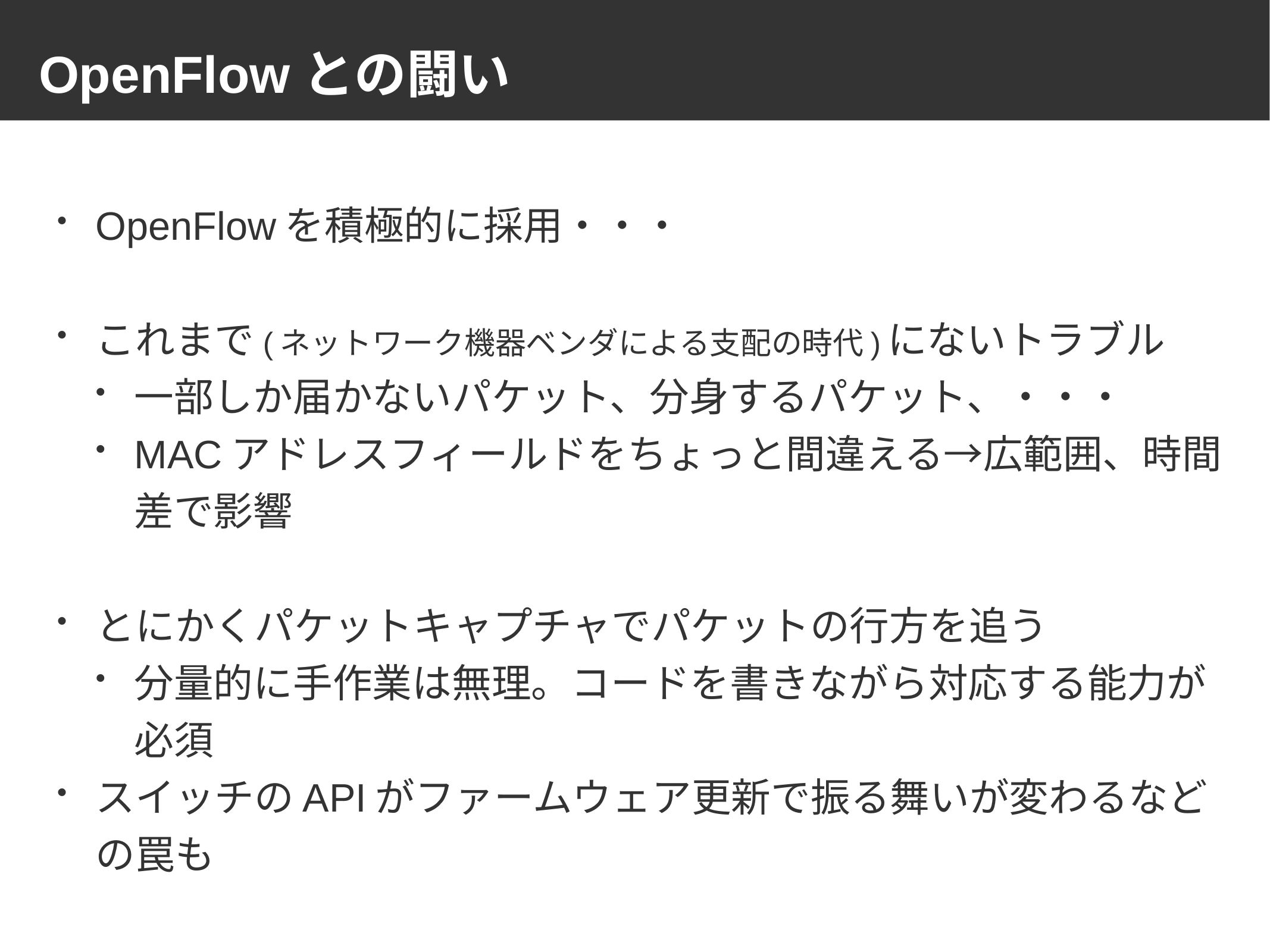

# OpenFlowとの闘い
OpenFlowを積極的に採用・・・

これまで(ネットワーク機器ベンダによる支配の時代)にないトラブル
一部しか届かないパケット、分身するパケット、・・・
MACアドレスフィールドをちょっと間違える→広範囲、時間差で影響

とにかくパケットキャプチャでパケットの行方を追う
分量的に手作業は無理。コードを書きながら対応する能力が必須
スイッチのAPIがファームウェア更新で振る舞いが変わるなどの罠も